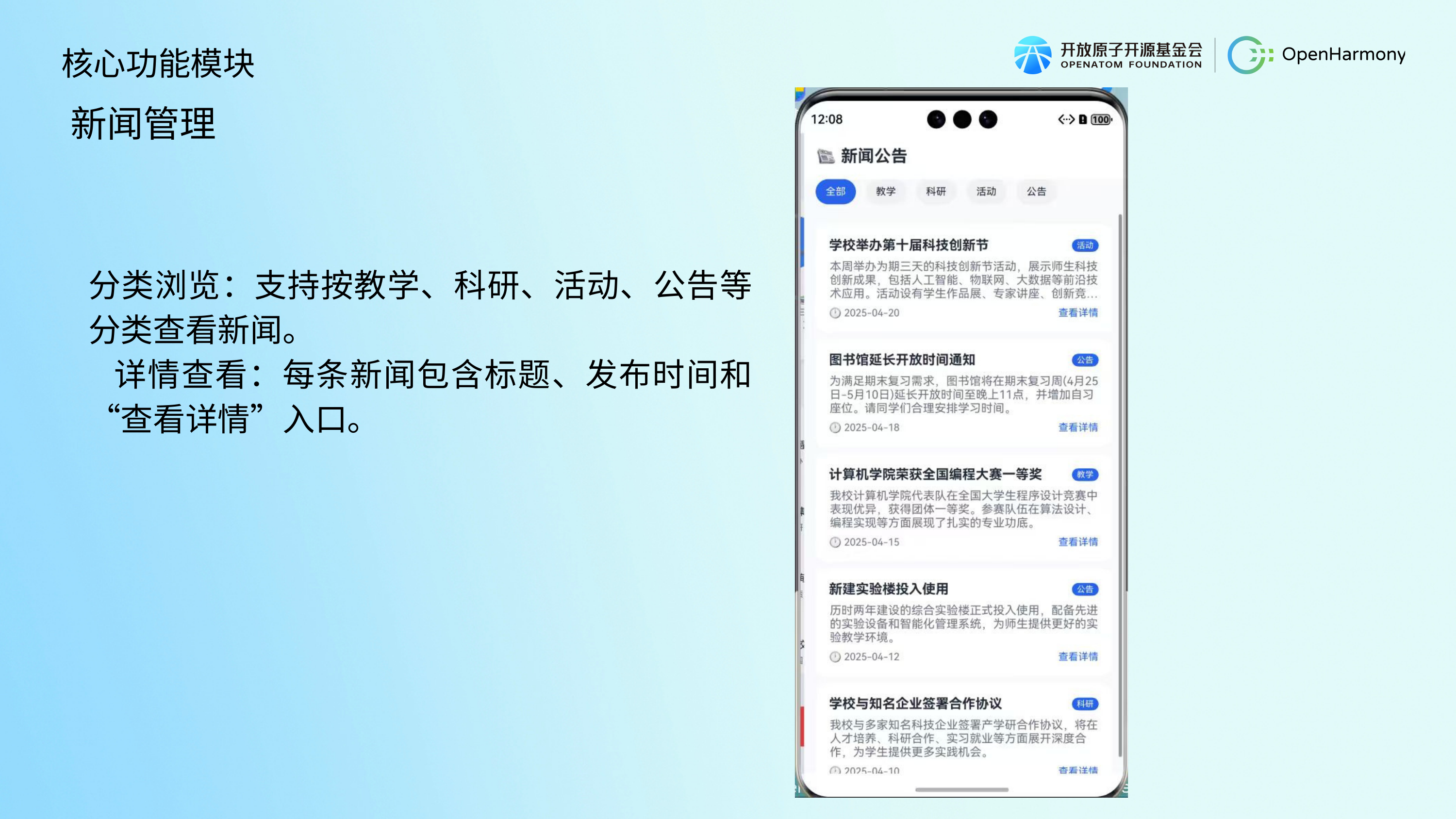

核心功能模块

新闻管理
分类浏览：支持按教学、科研、活动、公告等分类查看新闻。
  详情查看：每条新闻包含标题、发布时间和“查看详情”入口。